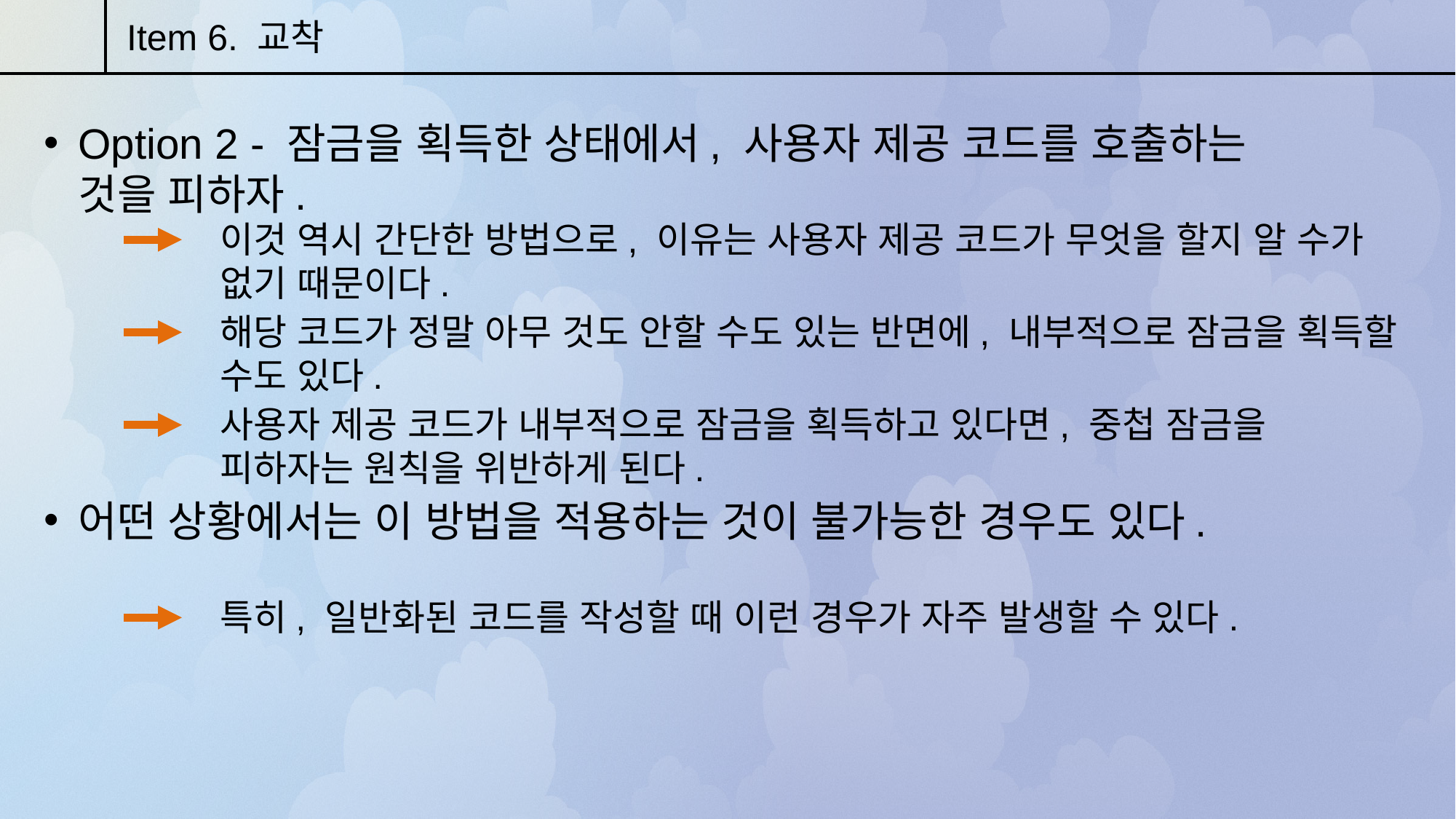

Item 6. 교착
Option 2 - 잠금을 획득한 상태에서, 사용자 제공 코드를 호출하는 것을 피하자.
이것 역시 간단한 방법으로, 이유는 사용자 제공 코드가 무엇을 할지 알 수가 없기 때문이다.
해당 코드가 정말 아무 것도 안할 수도 있는 반면에, 내부적으로 잠금을 획득할 수도 있다.
사용자 제공 코드가 내부적으로 잠금을 획득하고 있다면, 중첩 잠금을 피하자는 원칙을 위반하게 된다.
어떤 상황에서는 이 방법을 적용하는 것이 불가능한 경우도 있다.
특히, 일반화된 코드를 작성할 때 이런 경우가 자주 발생할 수 있다.